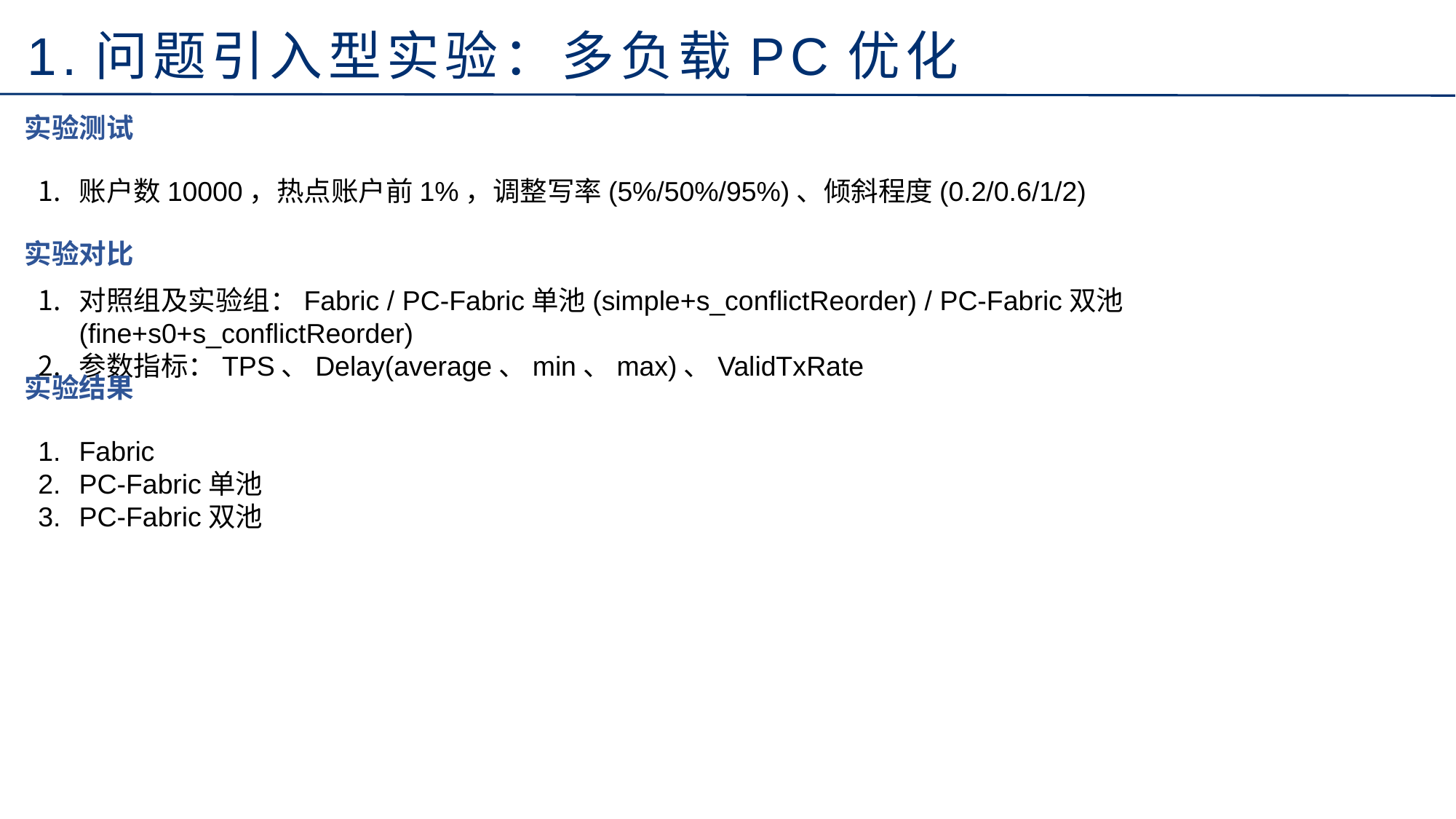

1.问题引入型实验：多负载PC优化

实验测试
账户数10000，热点账户前1%，调整写率(5%/50%/95%)、倾斜程度(0.2/0.6/1/2)
实验对比
对照组及实验组：Fabric / PC-Fabric单池(simple+s_conflictReorder) / PC-Fabric双池(fine+s0+s_conflictReorder)
参数指标：TPS、Delay(average、min、max)、ValidTxRate
实验结果
Fabric
PC-Fabric单池
PC-Fabric双池